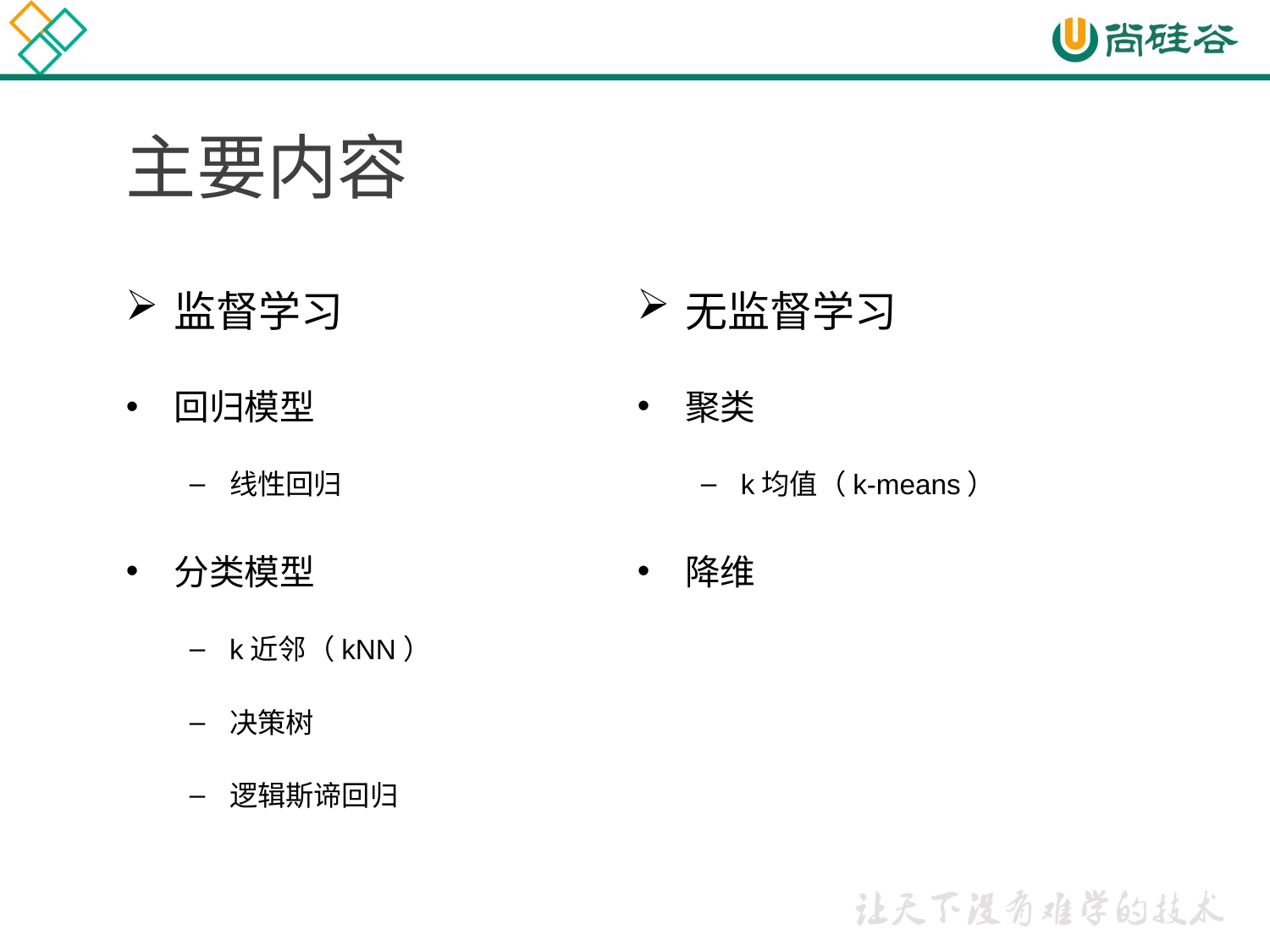

# 主要内容
无监督学习
聚类
k均值（k-means）
降维
监督学习
回归模型
线性回归
分类模型
k近邻（kNN）
决策树
逻辑斯谛回归